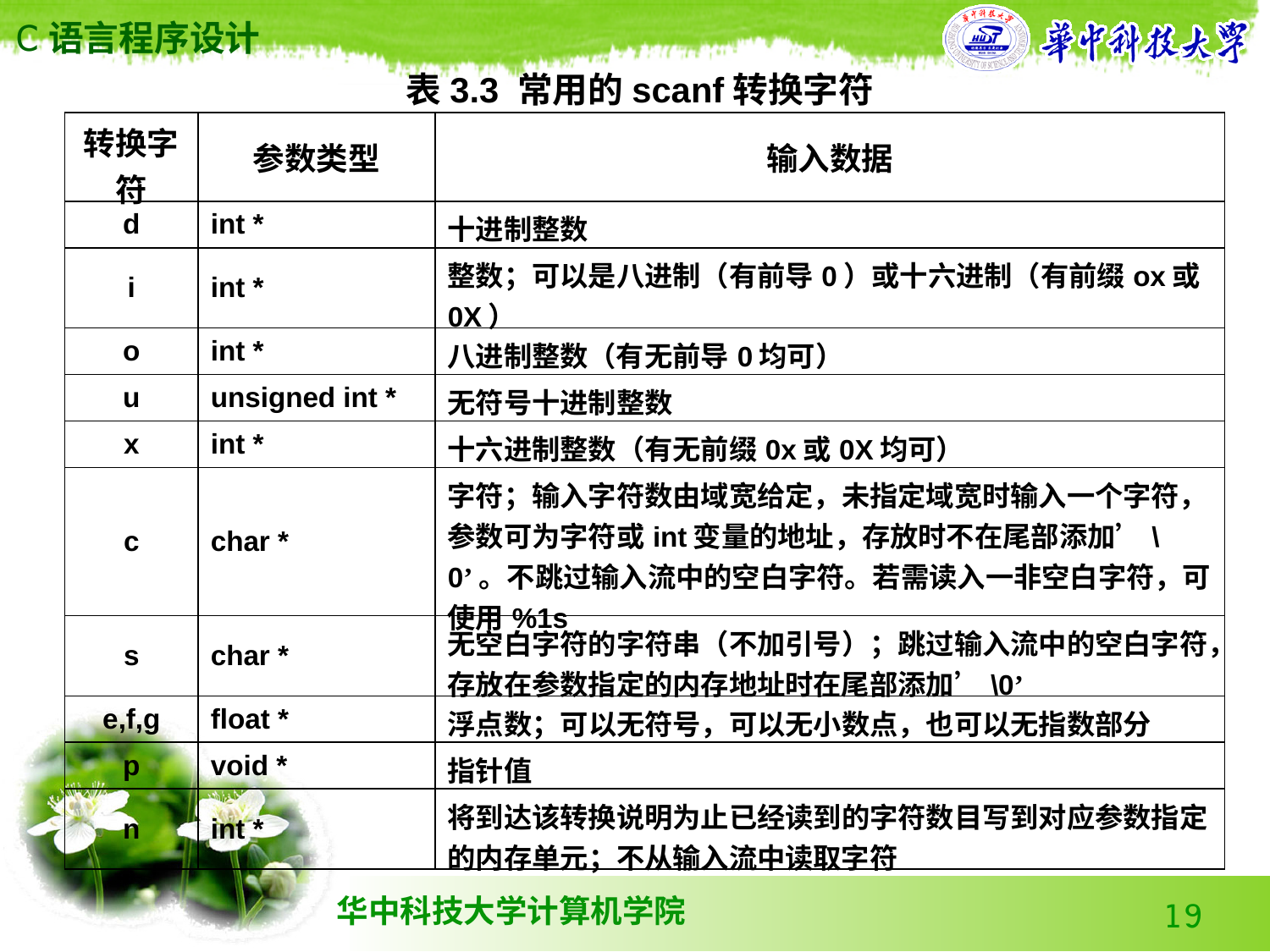

表3.3 常用的scanf转换字符
| 转换字符 | 参数类型 | 输入数据 |
| --- | --- | --- |
| d | int \* | 十进制整数 |
| i | int \* | 整数；可以是八进制（有前导0）或十六进制（有前缀ox或0X） |
| o | int \* | 八进制整数（有无前导0均可） |
| u | unsigned int \* | 无符号十进制整数 |
| x | int \* | 十六进制整数（有无前缀0x或0X均可） |
| c | char \* | 字符；输入字符数由域宽给定，未指定域宽时输入一个字符，参数可为字符或int变量的地址，存放时不在尾部添加’\0’。不跳过输入流中的空白字符。若需读入一非空白字符，可使用%1s |
| s | char \* | 无空白字符的字符串（不加引号）；跳过输入流中的空白字符，存放在参数指定的内存地址时在尾部添加’\0’ |
| e,f,g | float \* | 浮点数；可以无符号，可以无小数点，也可以无指数部分 |
| p | void \* | 指针值 |
| n | int \* | 将到达该转换说明为止已经读到的字符数目写到对应参数指定的内存单元；不从输入流中读取字符 |
19